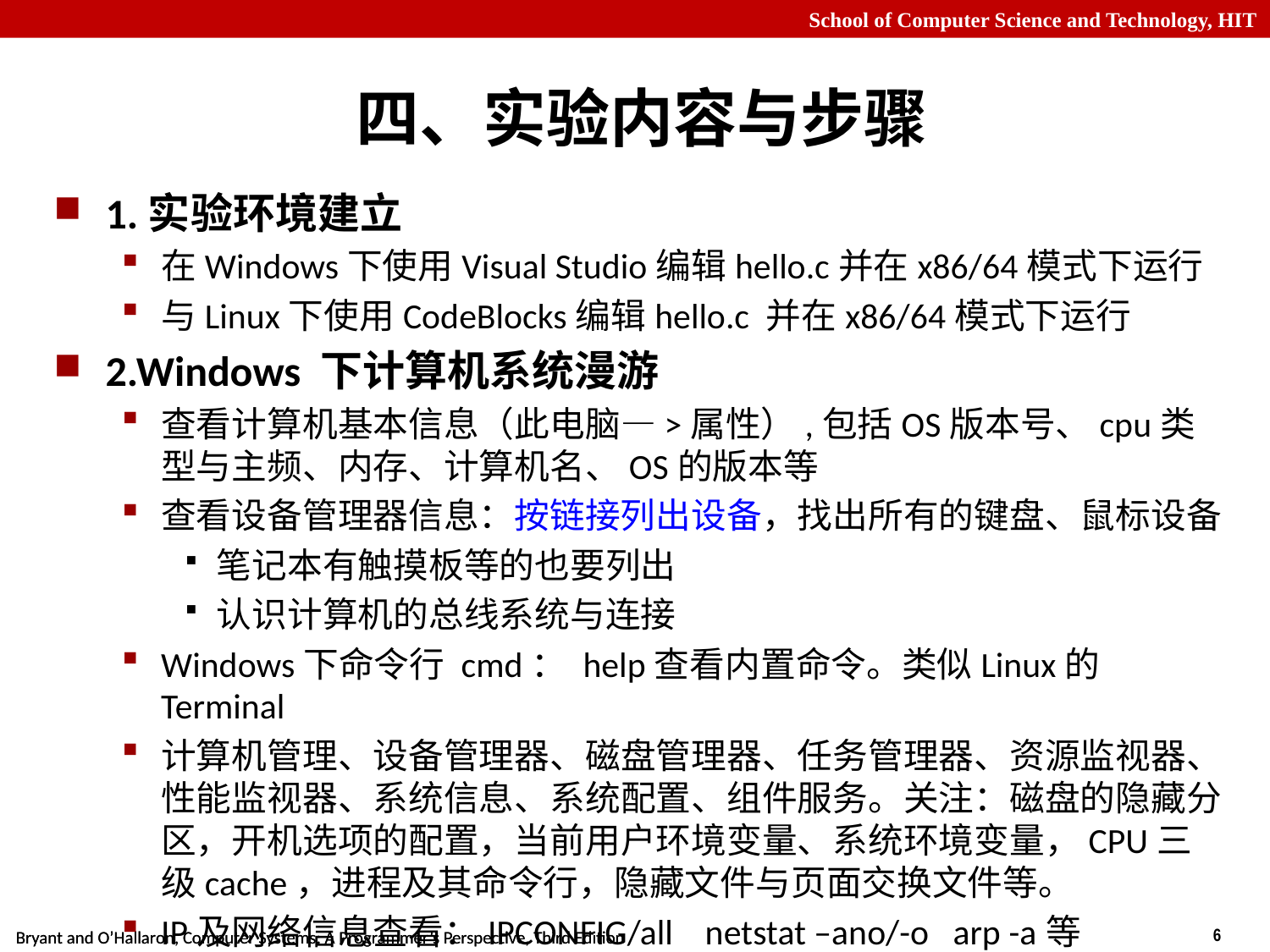

# 四、实验内容与步骤
1.实验环境建立
在Windows下使用Visual Studio编辑hello.c并在x86/64模式下运行
与Linux下使用CodeBlocks编辑hello.c 并在x86/64模式下运行
2.Windows 下计算机系统漫游
查看计算机基本信息（此电脑—>属性）,包括OS版本号、cpu类型与主频、内存、计算机名、OS的版本等
查看设备管理器信息：按链接列出设备，找出所有的键盘、鼠标设备
笔记本有触摸板等的也要列出
认识计算机的总线系统与连接
Windows下命令行 cmd： help查看内置命令。类似Linux的Terminal
计算机管理、设备管理器、磁盘管理器、任务管理器、资源监视器、性能监视器、系统信息、系统配置、组件服务。关注：磁盘的隐藏分区，开机选项的配置，当前用户环境变量、系统环境变量，CPU三级cache，进程及其命令行，隐藏文件与页面交换文件等。
IP及网络信息查看：IPCONFIG/all    netstat –ano/-o   arp -a等